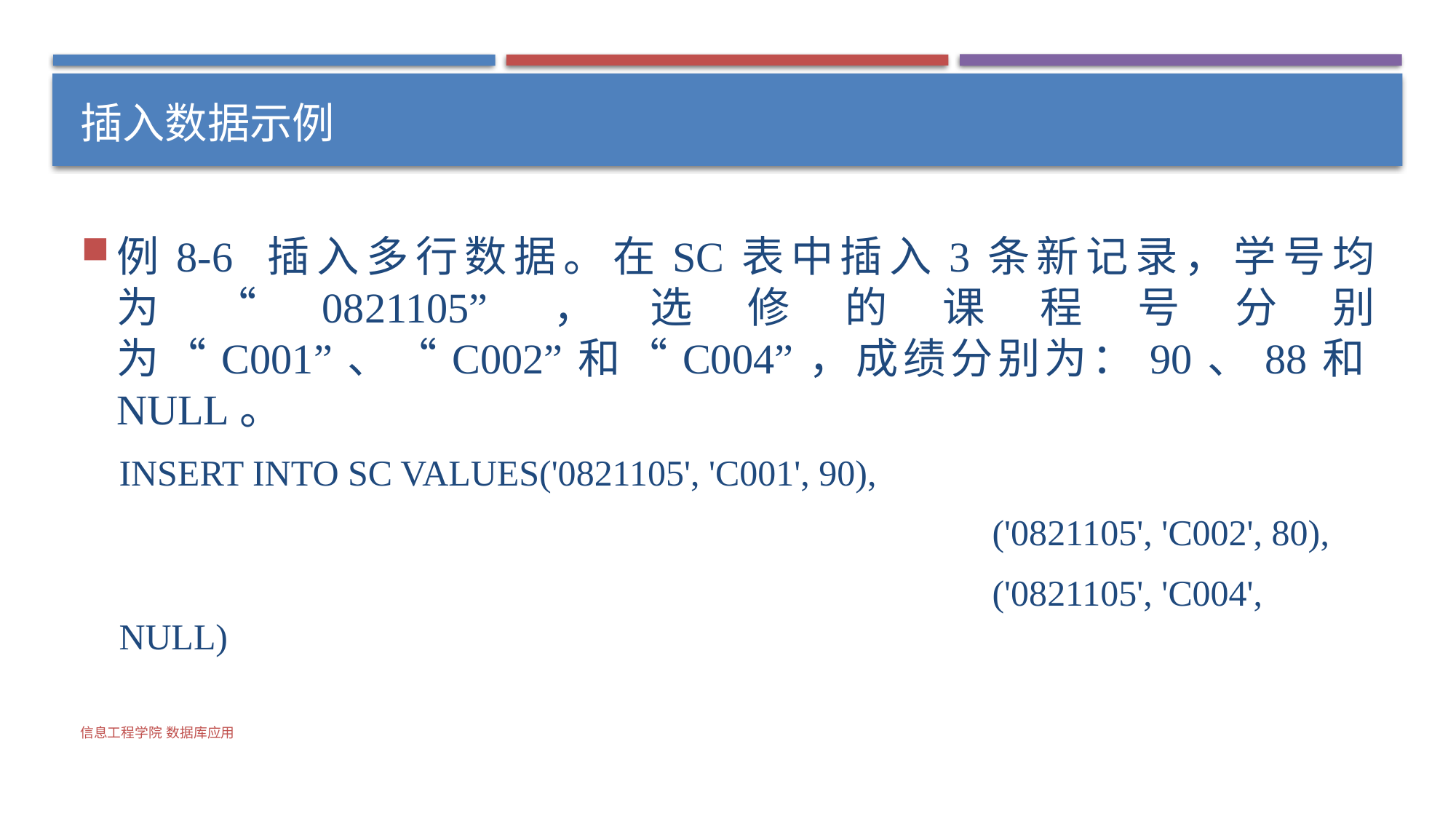

# 插入数据示例
例8-6 插入多行数据。在SC表中插入3条新记录，学号均为“0821105”，选修的课程号分别为“C001”、“C002”和“C004”，成绩分别为：90、88和NULL。
INSERT INTO SC VALUES('0821105', 'C001', 90),
								('0821105', 'C002', 80),
								('0821105', 'C004', NULL)
信息工程学院 数据库应用
11